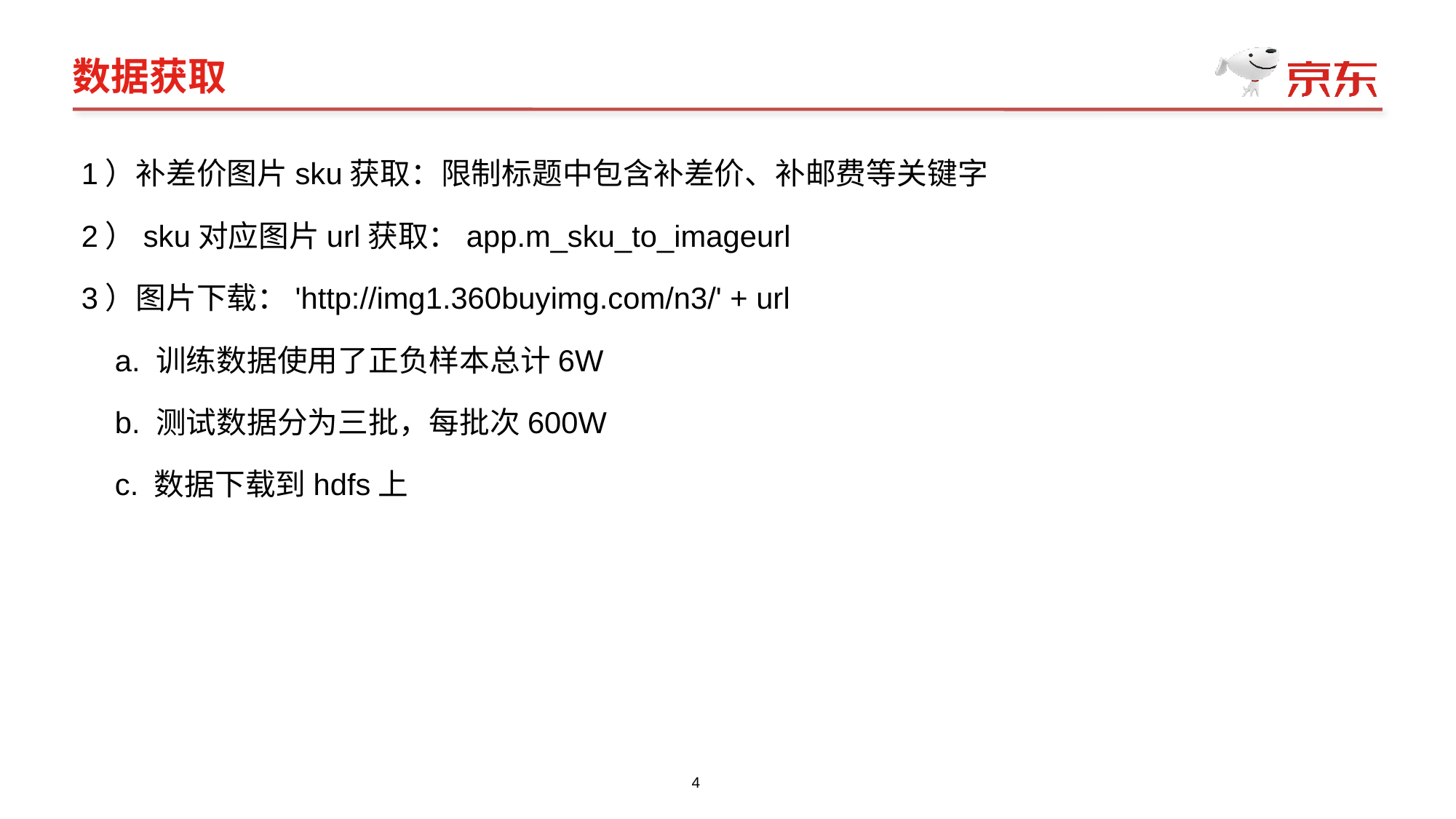

# 数据获取
1）补差价图片sku获取：限制标题中包含补差价、补邮费等关键字
2）sku对应图片url获取：app.m_sku_to_imageurl
3）图片下载：'http://img1.360buyimg.com/n3/' + url
    a. 训练数据使用了正负样本总计6W
    b. 测试数据分为三批，每批次600W
    c. 数据下载到hdfs上